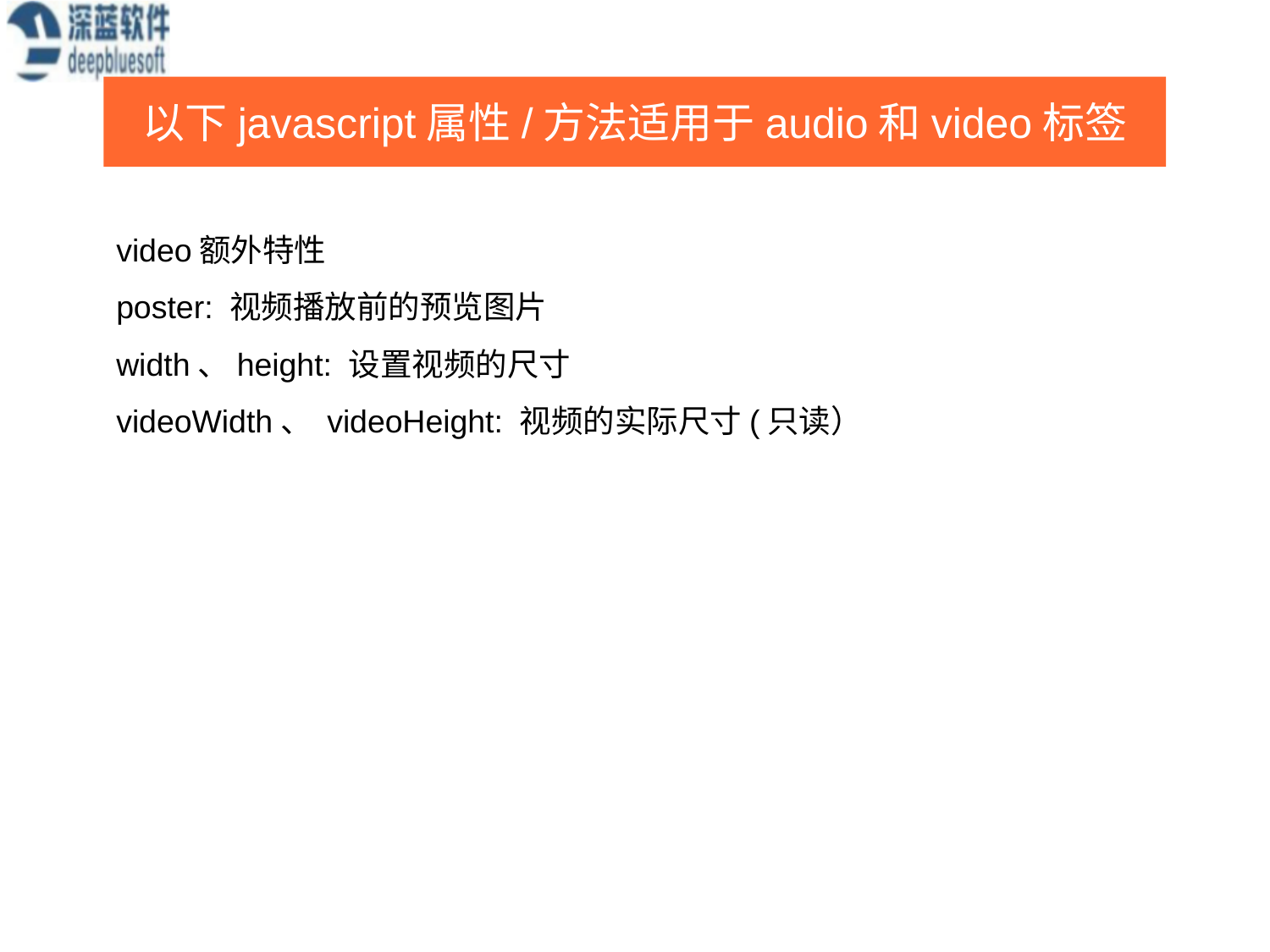

以下javascript属性/方法适用于audio和video标签

video额外特性
poster: 视频播放前的预览图片
width、height: 设置视频的尺寸
videoWidth、 videoHeight: 视频的实际尺寸(只读）